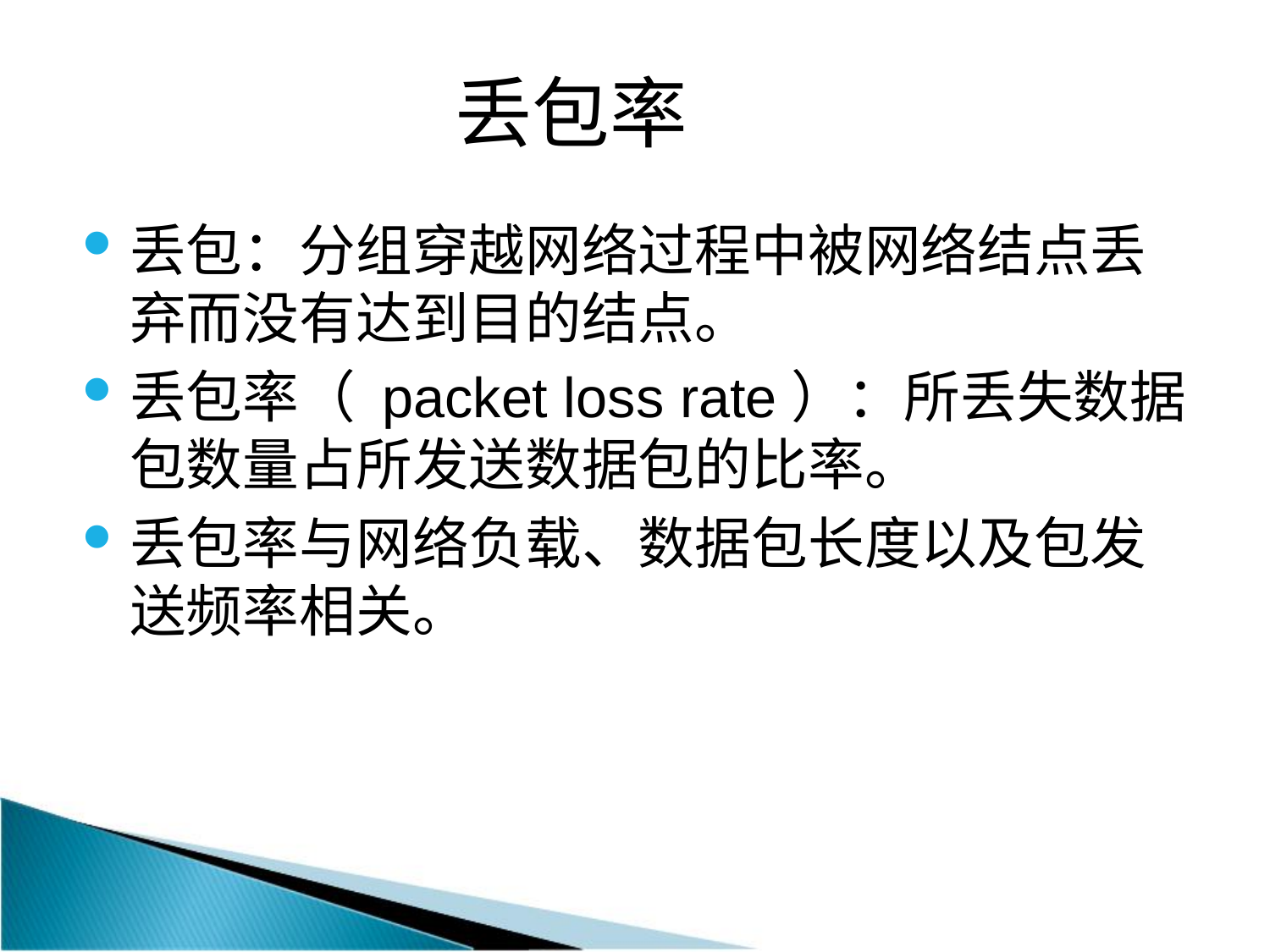

丢包率
丢包：分组穿越网络过程中被网络结点丢弃而没有达到目的结点。
丢包率（ packet loss rate）：所丢失数据包数量占所发送数据包的比率。
丢包率与网络负载、数据包长度以及包发送频率相关。